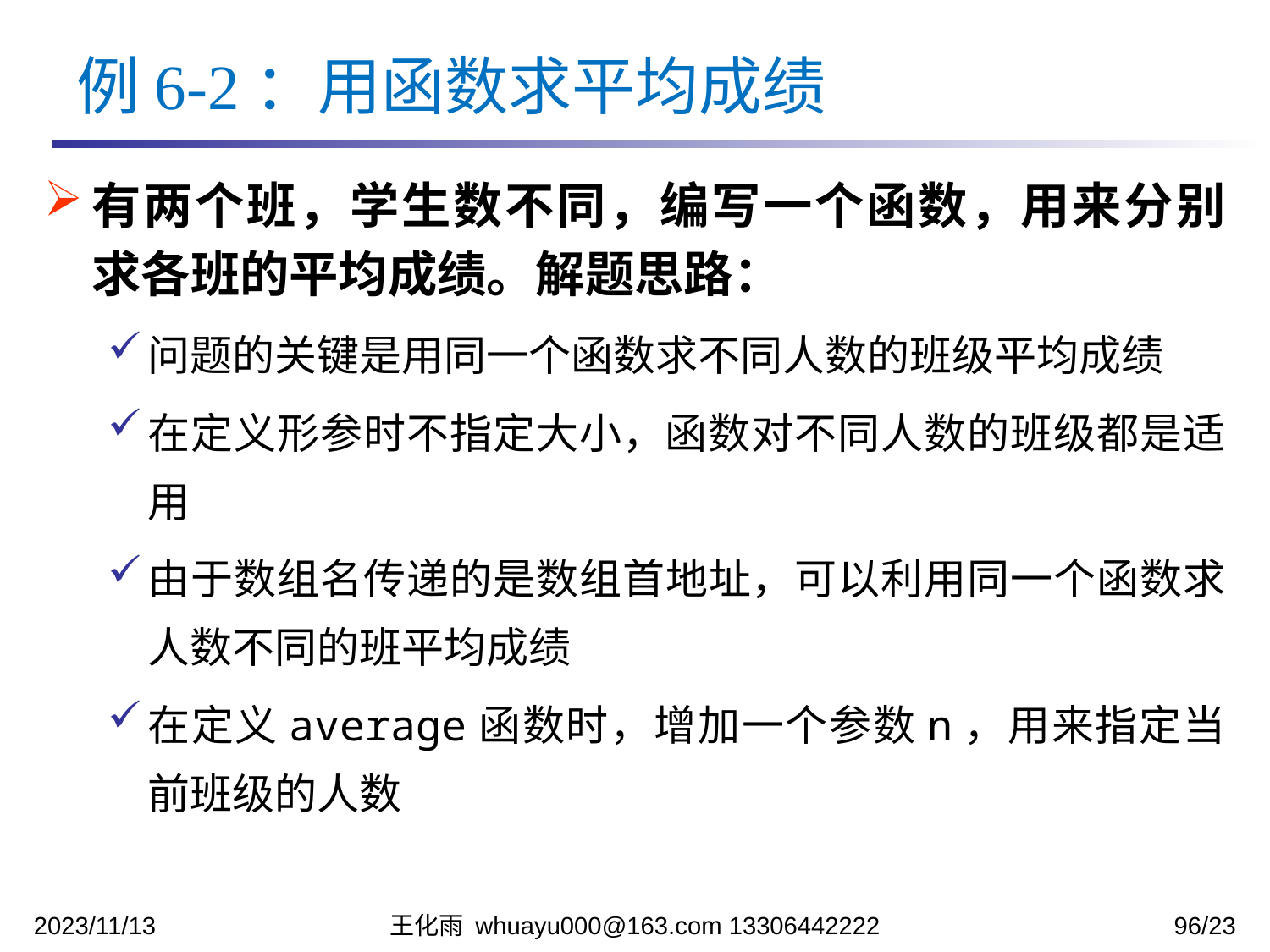

例6-2：用函数求平均成绩
有两个班，学生数不同，编写一个函数，用来分别求各班的平均成绩。解题思路：
问题的关键是用同一个函数求不同人数的班级平均成绩
在定义形参时不指定大小，函数对不同人数的班级都是适用
由于数组名传递的是数组首地址，可以利用同一个函数求人数不同的班平均成绩
在定义average函数时，增加一个参数n，用来指定当前班级的人数

2023/11/13
王化雨 whuayu000@163.com 13306442222
96/23